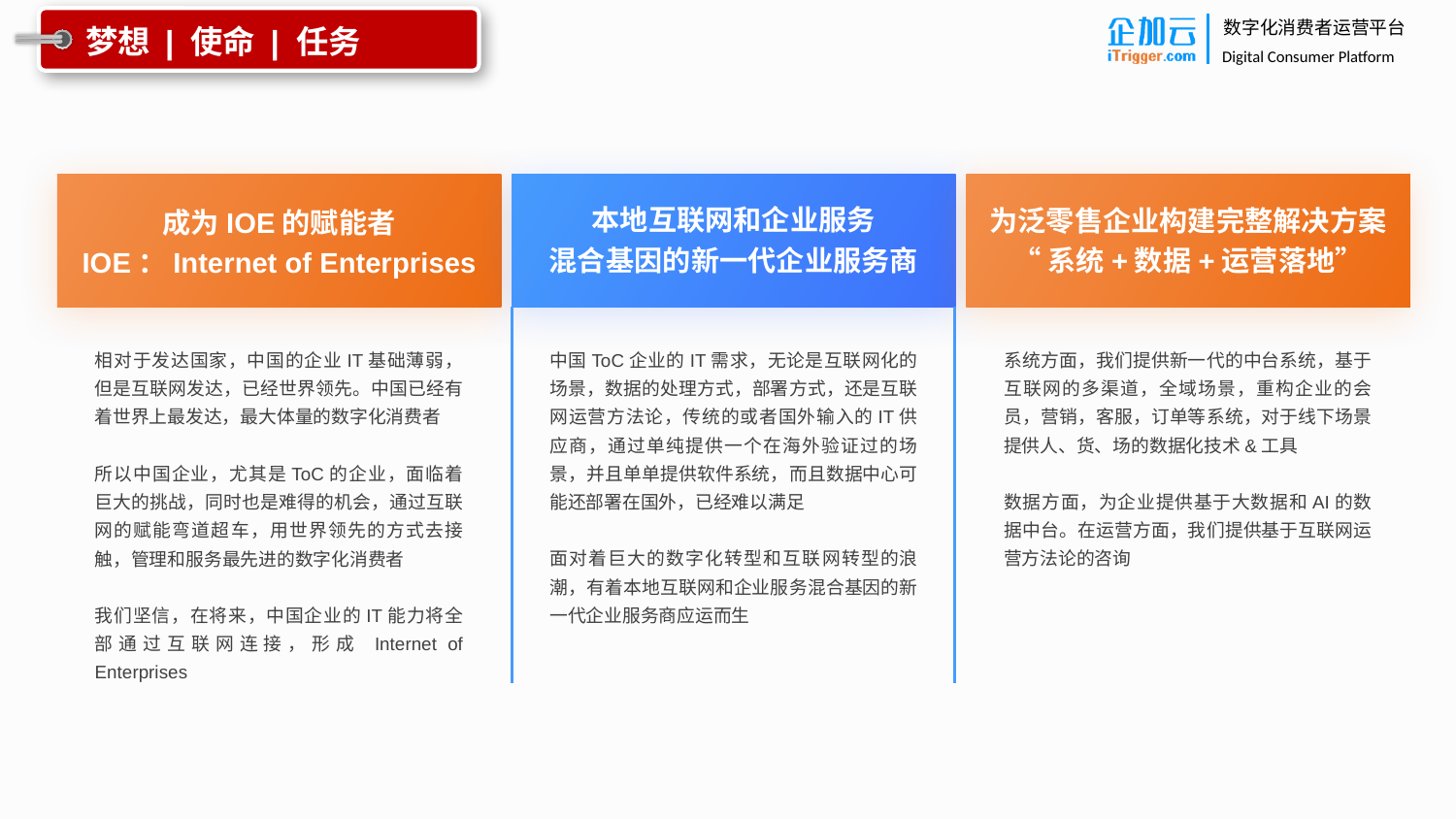

梦想 | 使命 | 任务

为泛零售企业构建完整解决方案
“系统+数据+运营落地”
系统方面，我们提供新一代的中台系统，基于互联网的多渠道，全域场景，重构企业的会员，营销，客服，订单等系统，对于线下场景提供人、货、场的数据化技术&工具

数据方面，为企业提供基于大数据和AI的数据中台。在运营方面，我们提供基于互联网运营方法论的咨询

成为IOE的赋能者
IOE：Internet of Enterprises
相对于发达国家，中国的企业IT基础薄弱，但是互联网发达，已经世界领先。中国已经有着世界上最发达，最大体量的数字化消费者

所以中国企业，尤其是ToC的企业，面临着巨大的挑战，同时也是难得的机会，通过互联网的赋能弯道超车，用世界领先的方式去接触，管理和服务最先进的数字化消费者

我们坚信，在将来，中国企业的IT能力将全部通过互联网连接，形成 Internet of Enterprises

本地互联网和企业服务
混合基因的新一代企业服务商
中国ToC企业的IT需求，无论是互联网化的场景，数据的处理方式，部署方式，还是互联网运营方法论，传统的或者国外输入的IT供应商，通过单纯提供一个在海外验证过的场景，并且单单提供软件系统，而且数据中心可能还部署在国外，已经难以满足

面对着巨大的数字化转型和互联网转型的浪潮，有着本地互联网和企业服务混合基因的新一代企业服务商应运而生